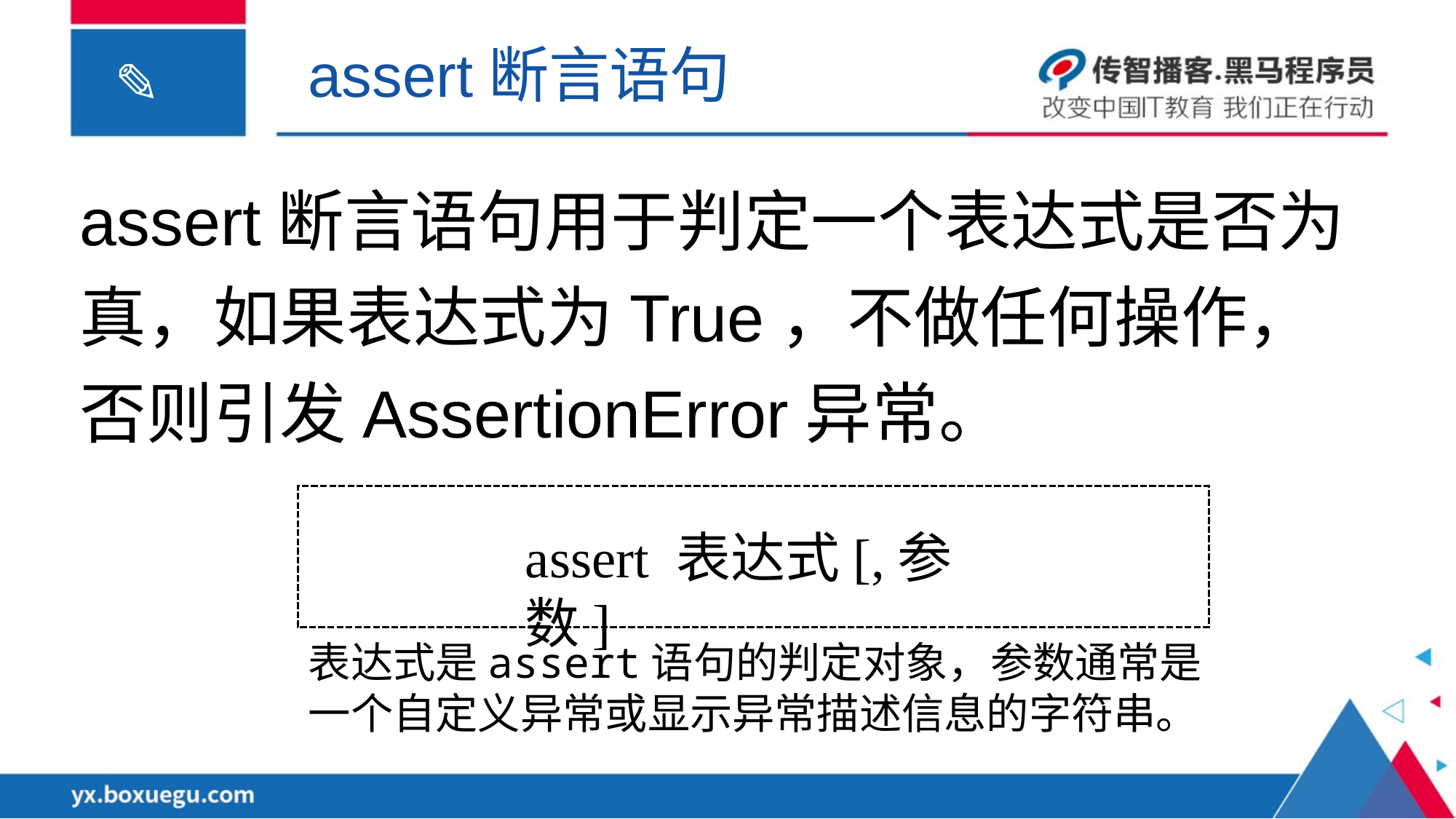

assert断言语句
assert断言语句用于判定一个表达式是否为真，如果表达式为True，不做任何操作，否则引发AssertionError异常。

assert 表达式[,参数]
表达式是assert语句的判定对象，参数通常是一个自定义异常或显示异常描述信息的字符串。